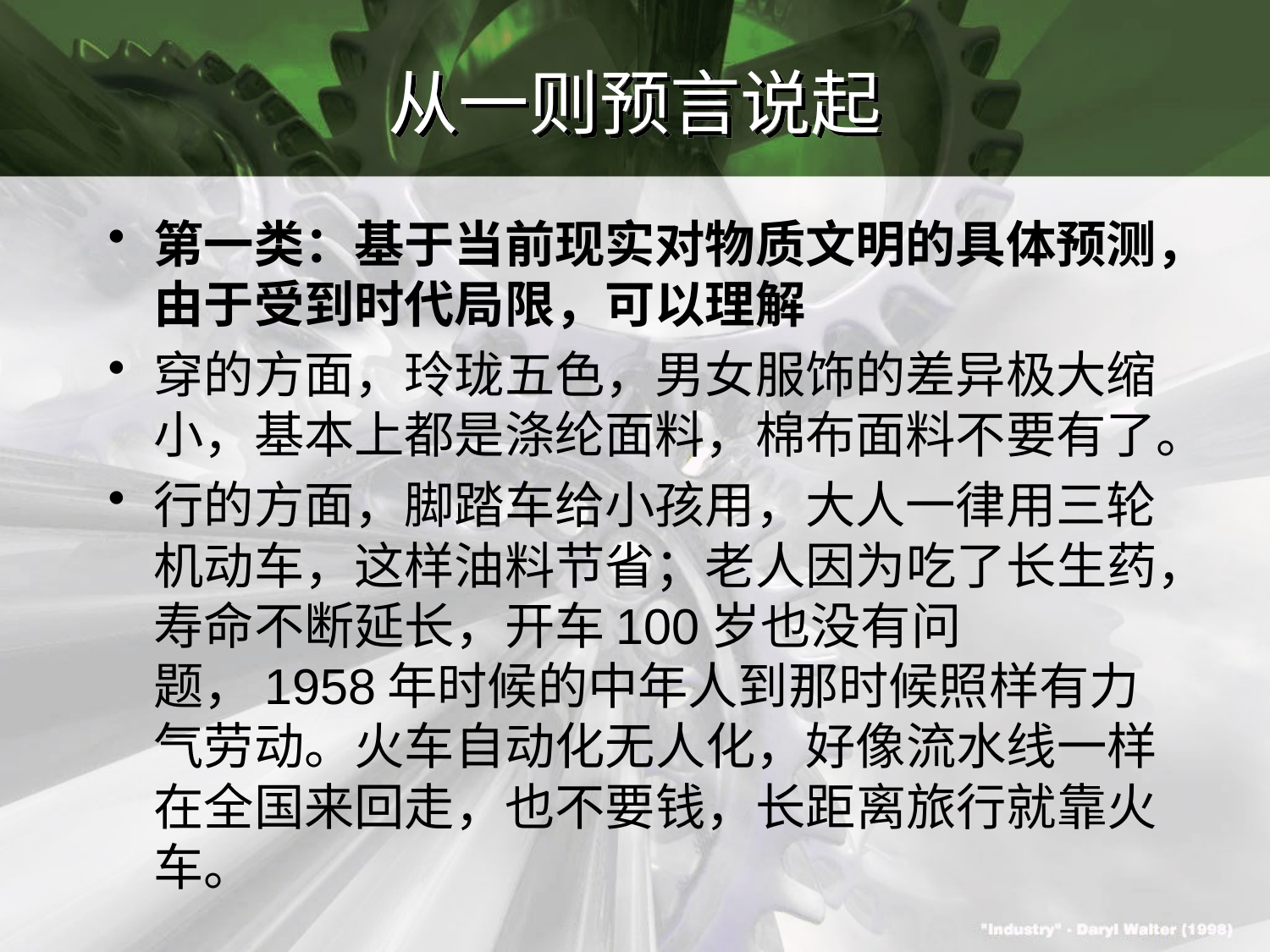

# 从一则预言说起
第一类：基于当前现实对物质文明的具体预测，由于受到时代局限，可以理解
穿的方面，玲珑五色，男女服饰的差异极大缩小，基本上都是涤纶面料，棉布面料不要有了。
行的方面，脚踏车给小孩用，大人一律用三轮机动车，这样油料节省；老人因为吃了长生药，寿命不断延长，开车100岁也没有问题，1958年时候的中年人到那时候照样有力气劳动。火车自动化无人化，好像流水线一样在全国来回走，也不要钱，长距离旅行就靠火车。